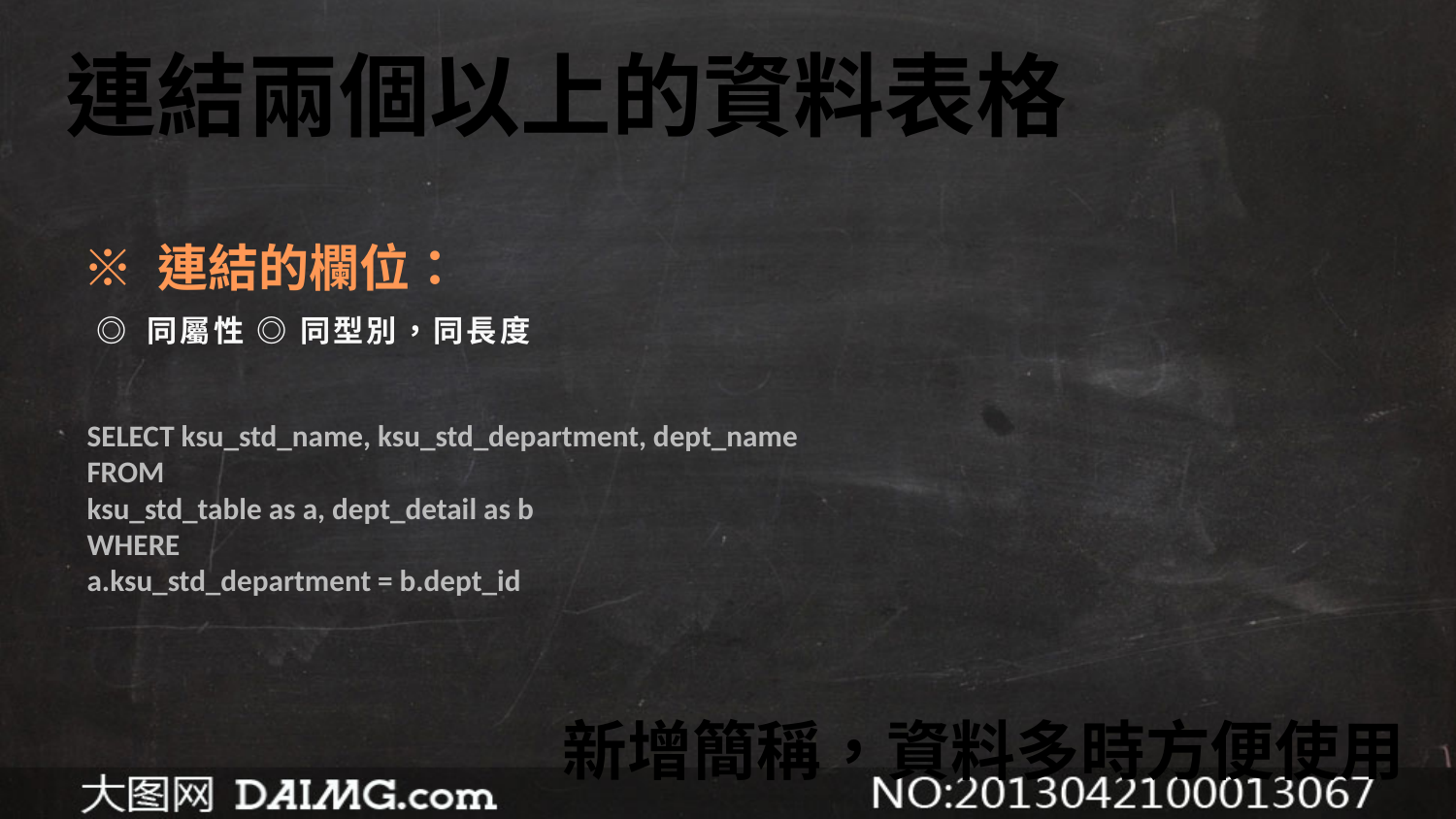

連結兩個以上的資料表格
※ 連結的欄位：
 ◎ 同屬性 ◎ 同型別，同長度
SELECT ksu_std_name, ksu_std_department, dept_name
FROM
ksu_std_table as a, dept_detail as b
WHERE
a.ksu_std_department = b.dept_id
新增簡稱，資料多時方便使用